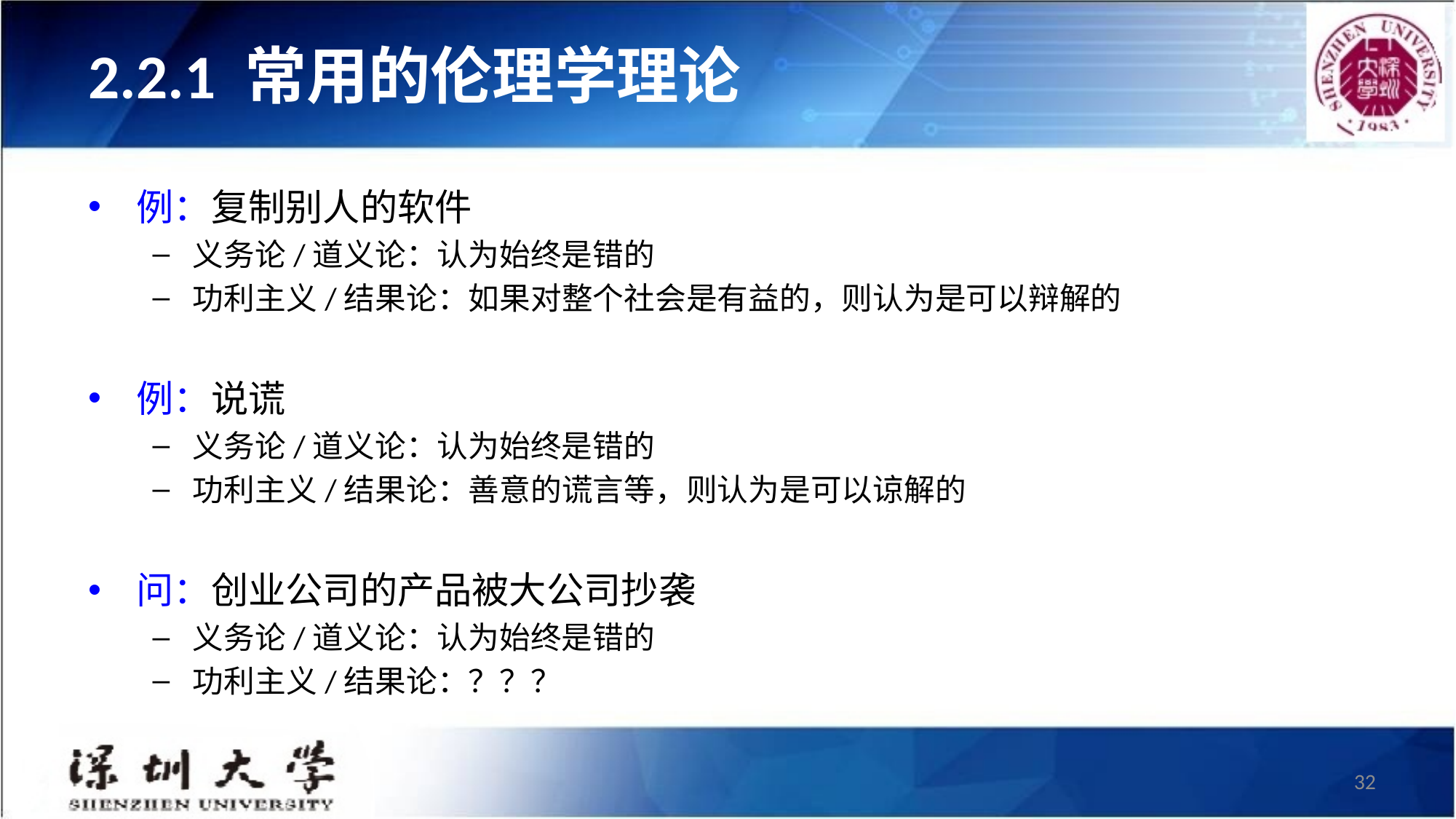

# 2.2.1 常用的伦理学理论
例：复制别人的软件
义务论/道义论：认为始终是错的
功利主义/结果论：如果对整个社会是有益的，则认为是可以辩解的

例：说谎
义务论/道义论：认为始终是错的
功利主义/结果论：善意的谎言等，则认为是可以谅解的

问：创业公司的产品被大公司抄袭
义务论/道义论：认为始终是错的
功利主义/结果论：？？？

32